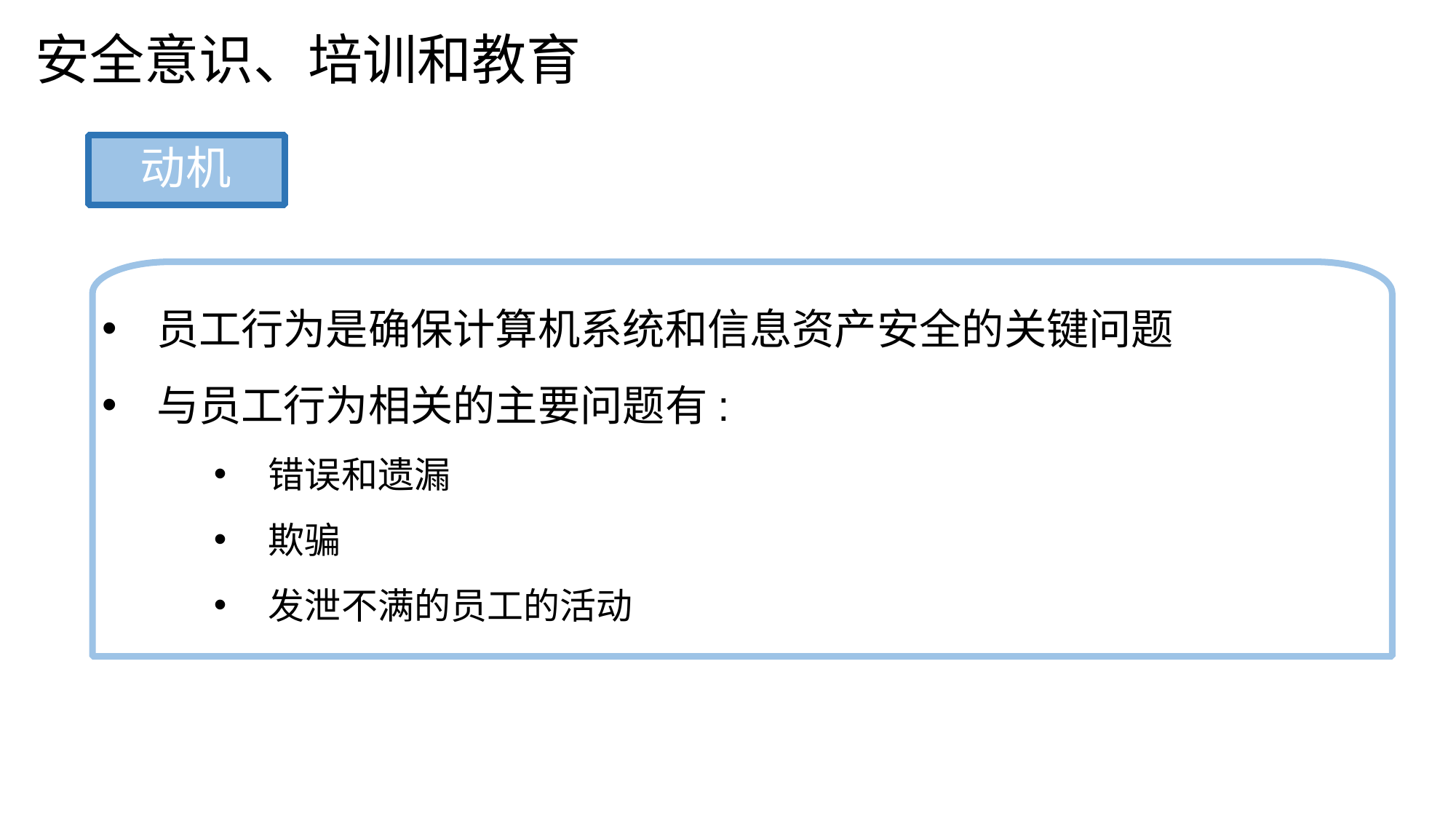

安全意识、培训和教育

动机
员工行为是确保计算机系统和信息资产安全的关键问题
与员工行为相关的主要问题有:
错误和遗漏
欺骗
发泄不满的员工的活动